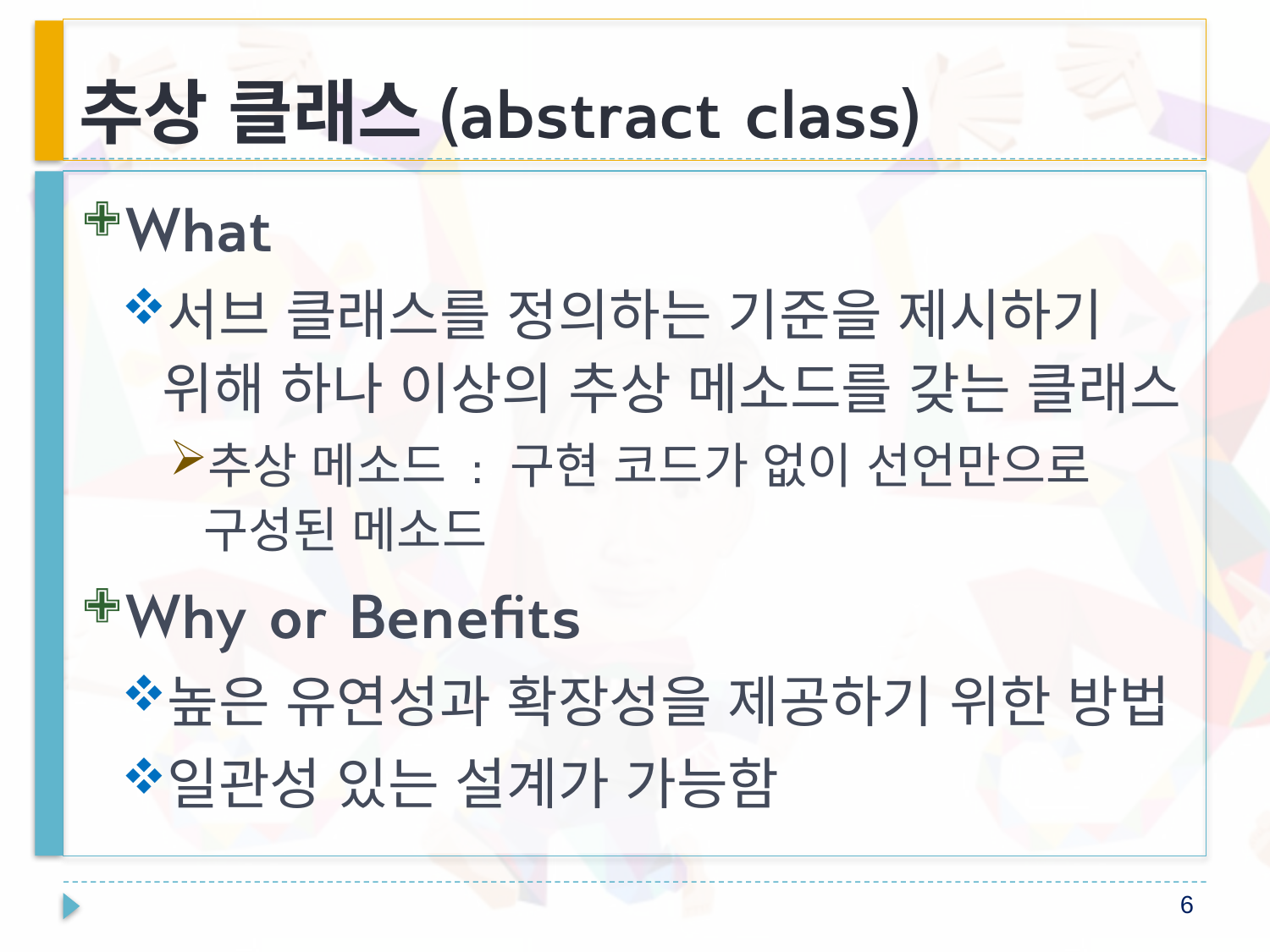

# 추상 클래스(abstract class)
What
서브 클래스를 정의하는 기준을 제시하기 위해 하나 이상의 추상 메소드를 갖는 클래스
추상 메소드 : 구현 코드가 없이 선언만으로 구성된 메소드
Why or Benefits
높은 유연성과 확장성을 제공하기 위한 방법
일관성 있는 설계가 가능함
6